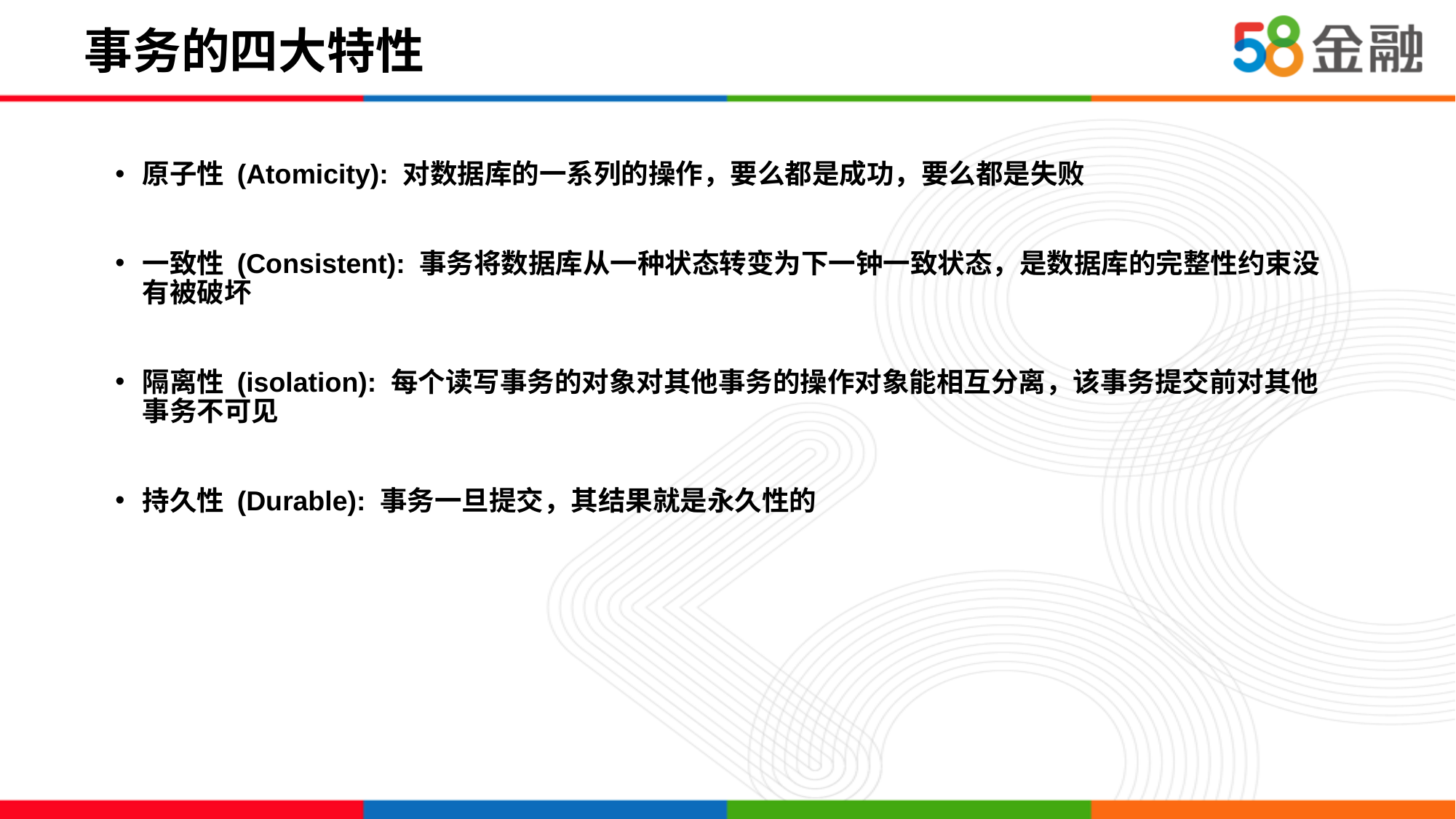

# 事务的四大特性

原子性 (Atomicity): 对数据库的一系列的操作，要么都是成功，要么都是失败

一致性 (Consistent): 事务将数据库从一种状态转变为下一钟一致状态，是数据库的完整性约束没有被破坏

隔离性 (isolation): 每个读写事务的对象对其他事务的操作对象能相互分离，该事务提交前对其他事务不可见

持久性 (Durable): 事务一旦提交，其结果就是永久性的